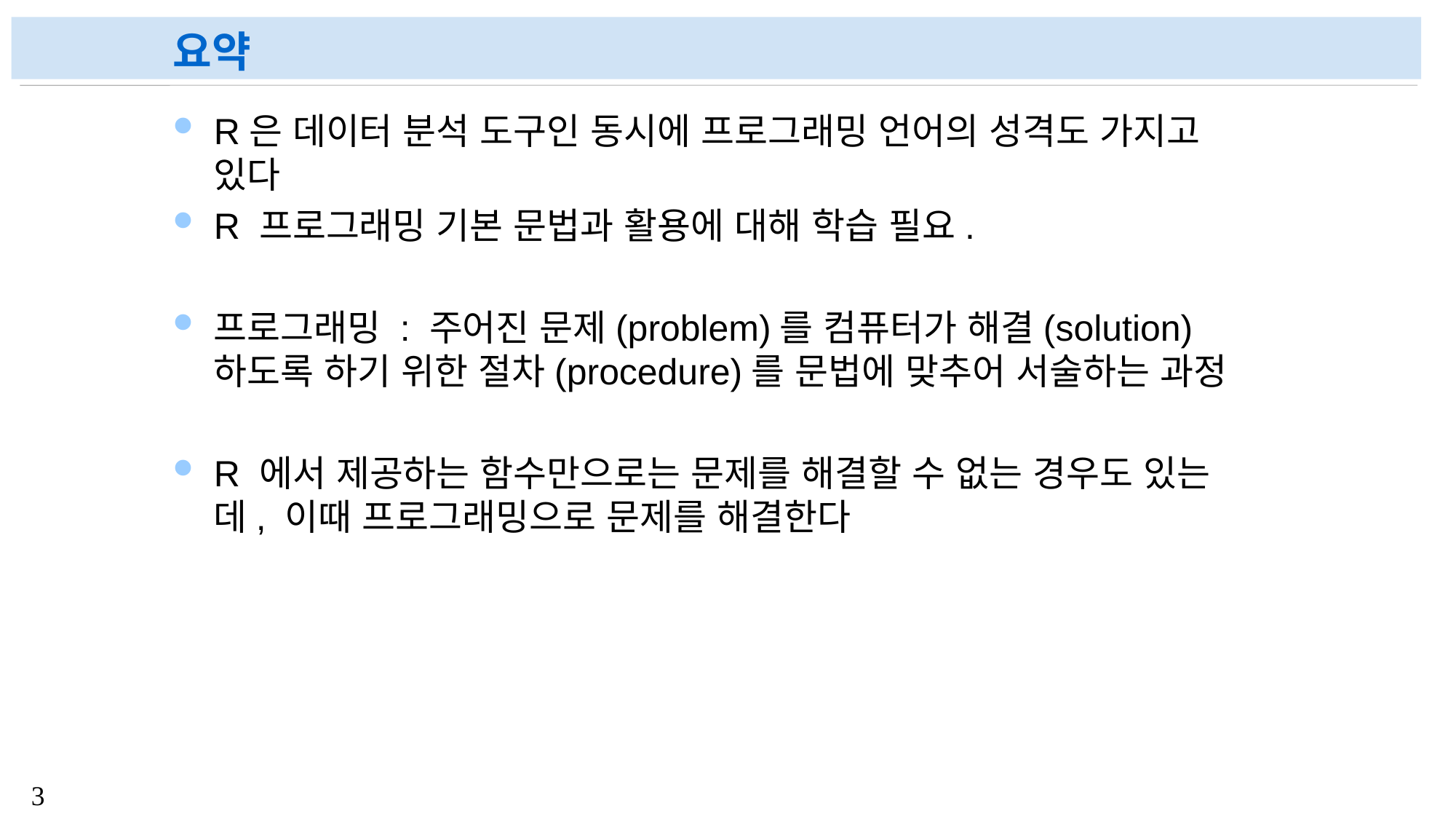

# 요약
R은 데이터 분석 도구인 동시에 프로그래밍 언어의 성격도 가지고 있다
R 프로그래밍 기본 문법과 활용에 대해 학습 필요.

프로그래밍 : 주어진 문제(problem)를 컴퓨터가 해결(solution)하도록 하기 위한 절차(procedure)를 문법에 맞추어 서술하는 과정

R 에서 제공하는 함수만으로는 문제를 해결할 수 없는 경우도 있는데, 이때 프로그래밍으로 문제를 해결한다